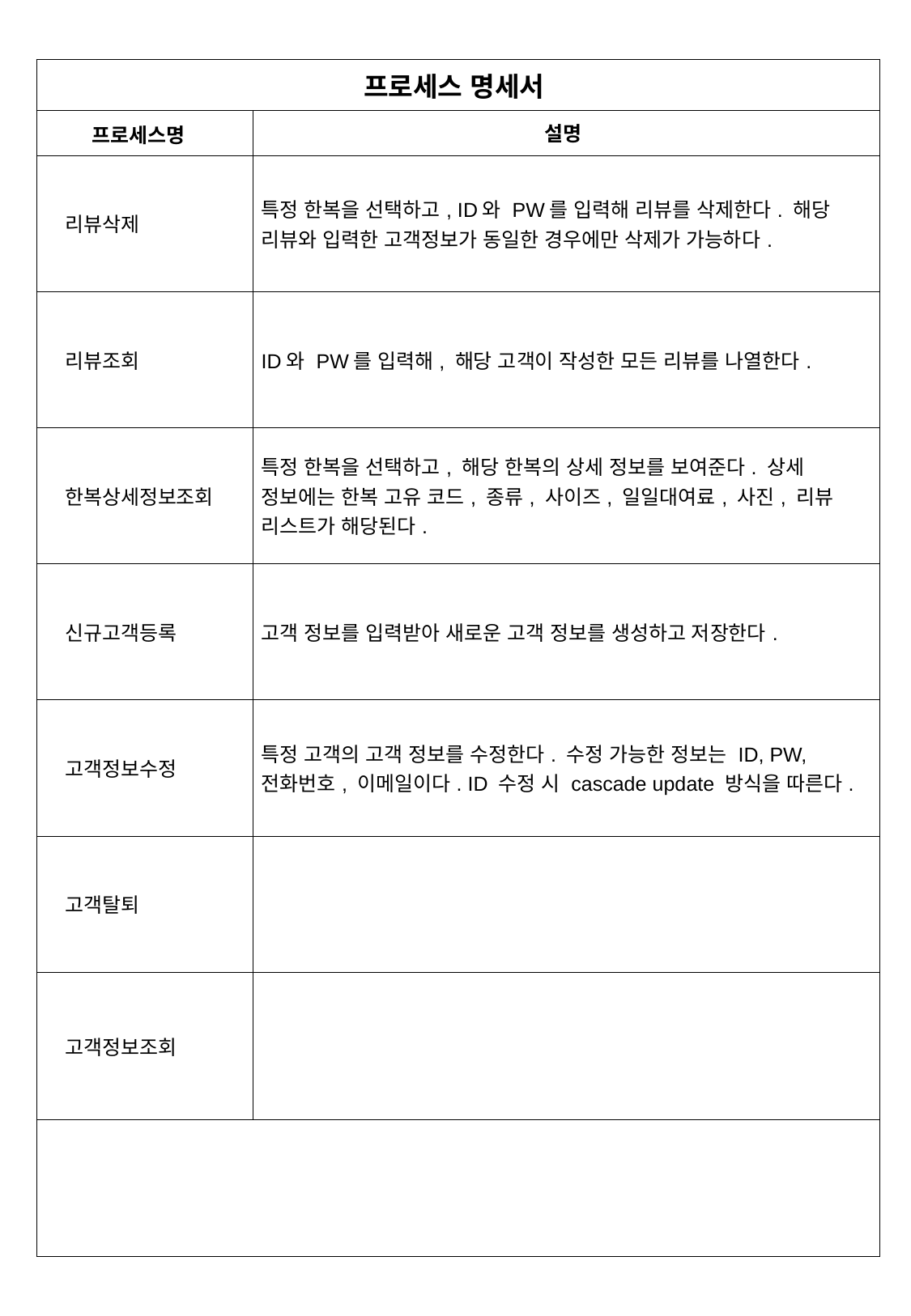

| 프로세스 명세서 |
| --- |
|  |
| 프로세스 명세서 |  |
| --- | --- |
| 프로세스명 | 설명 |
| 리뷰삭제 | 특정 한복을 선택하고, ID와 PW를 입력해 리뷰를 삭제한다. 해당 리뷰와 입력한 고객정보가 동일한 경우에만 삭제가 가능하다. |
| 리뷰조회 | ID와 PW를 입력해, 해당 고객이 작성한 모든 리뷰를 나열한다. |
| 한복상세정보조회 | 특정 한복을 선택하고, 해당 한복의 상세 정보를 보여준다. 상세 정보에는 한복 고유 코드, 종류, 사이즈, 일일대여료, 사진, 리뷰 리스트가 해당된다. |
| 신규고객등록 | 고객 정보를 입력받아 새로운 고객 정보를 생성하고 저장한다. |
| 고객정보수정 | 특정 고객의 고객 정보를 수정한다. 수정 가능한 정보는 ID, PW, 전화번호, 이메일이다. ID 수정 시 cascade update 방식을 따른다. |
| 고객탈퇴 |  |
| 고객정보조회 |  |